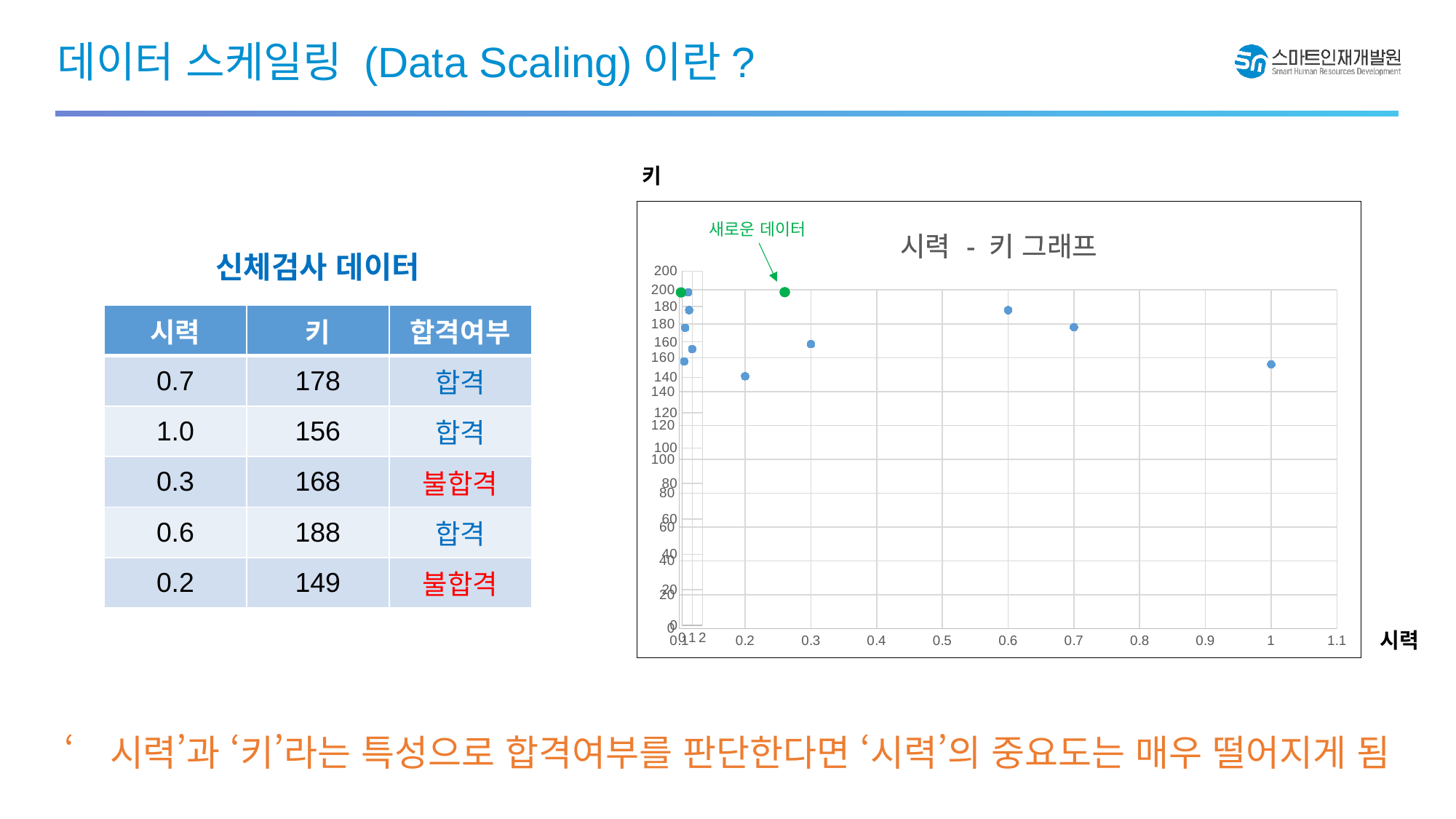

# 데이터 스케일링 (Data Scaling)이란?
키

### Chart: 시력 - 키 그래프

| Category | 키(cm) |
|---|---|

### Chart: 시력 - 키 그래프

| Category | 키(cm) |
|---|---|
새로운 데이터
신체검사 데이터

| 시력 | 키 | 합격여부 |
| --- | --- | --- |
| 0.7 | 178 | 합격 |
| 1.0 | 156 | 합격 |
| 0.3 | 168 | 불합격 |
| 0.6 | 188 | 합격 |
| 0.2 | 149 | 불합격 |
시력
‘시력’과 ‘키’라는 특성으로 합격여부를 판단한다면 ‘시력’의 중요도는 매우 떨어지게 됨